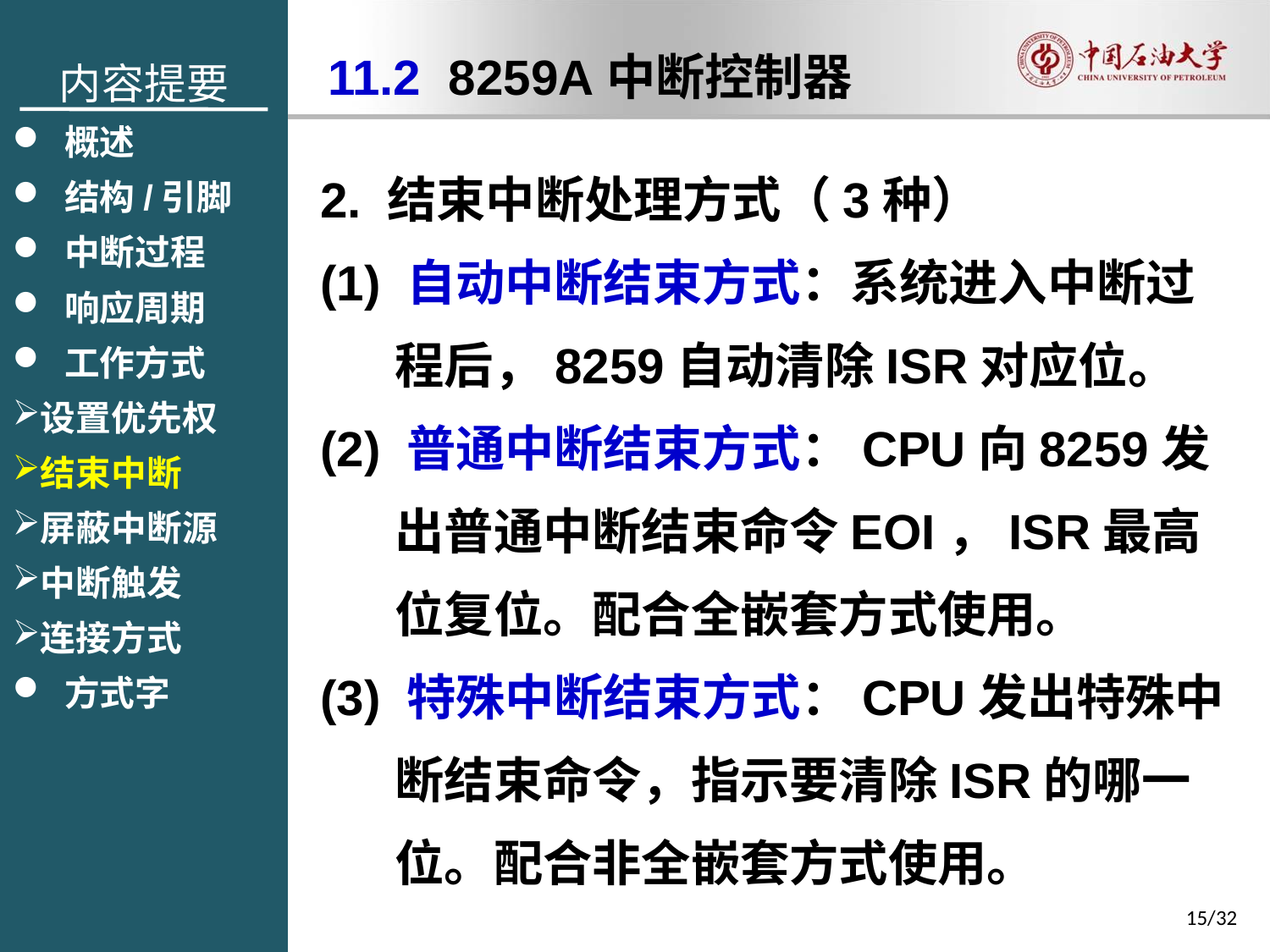

内容提要
 概述
 结构/引脚
 中断过程
 响应周期
 工作方式
设置优先权
结束中断
屏蔽中断源
中断触发
连接方式
 方式字
11.2  8259A中断控制器
2. 结束中断处理方式（3种）
(1) 自动中断结束方式：系统进入中断过程后，8259自动清除ISR对应位。
(2) 普通中断结束方式：CPU向8259发出普通中断结束命令EOI，ISR最高位复位。配合全嵌套方式使用。
(3) 特殊中断结束方式：CPU发出特殊中断结束命令，指示要清除ISR的哪一位。配合非全嵌套方式使用。
15/32